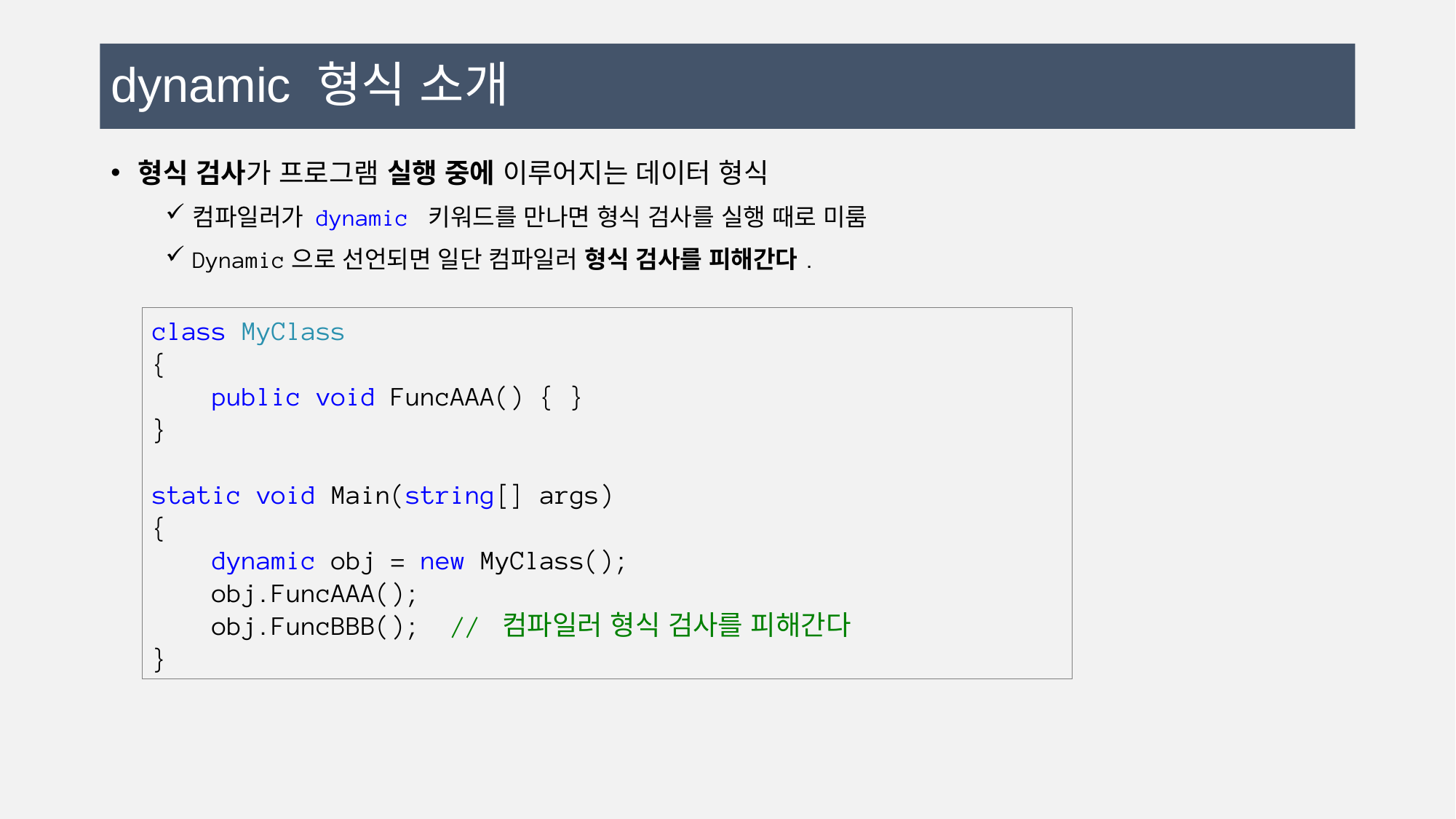

# dynamic 형식 소개
형식 검사가 프로그램 실행 중에 이루어지는 데이터 형식
컴파일러가 dynamic 키워드를 만나면 형식 검사를 실행 때로 미룸
Dynamic으로 선언되면 일단 컴파일러 형식 검사를 피해간다.

class MyClass
{
    public void FuncAAA() { }
}

static void Main(string[] args)
{
    dynamic obj = new MyClass();
    obj.FuncAAA();
    obj.FuncBBB();  // 컴파일러 형식 검사를 피해간다
}